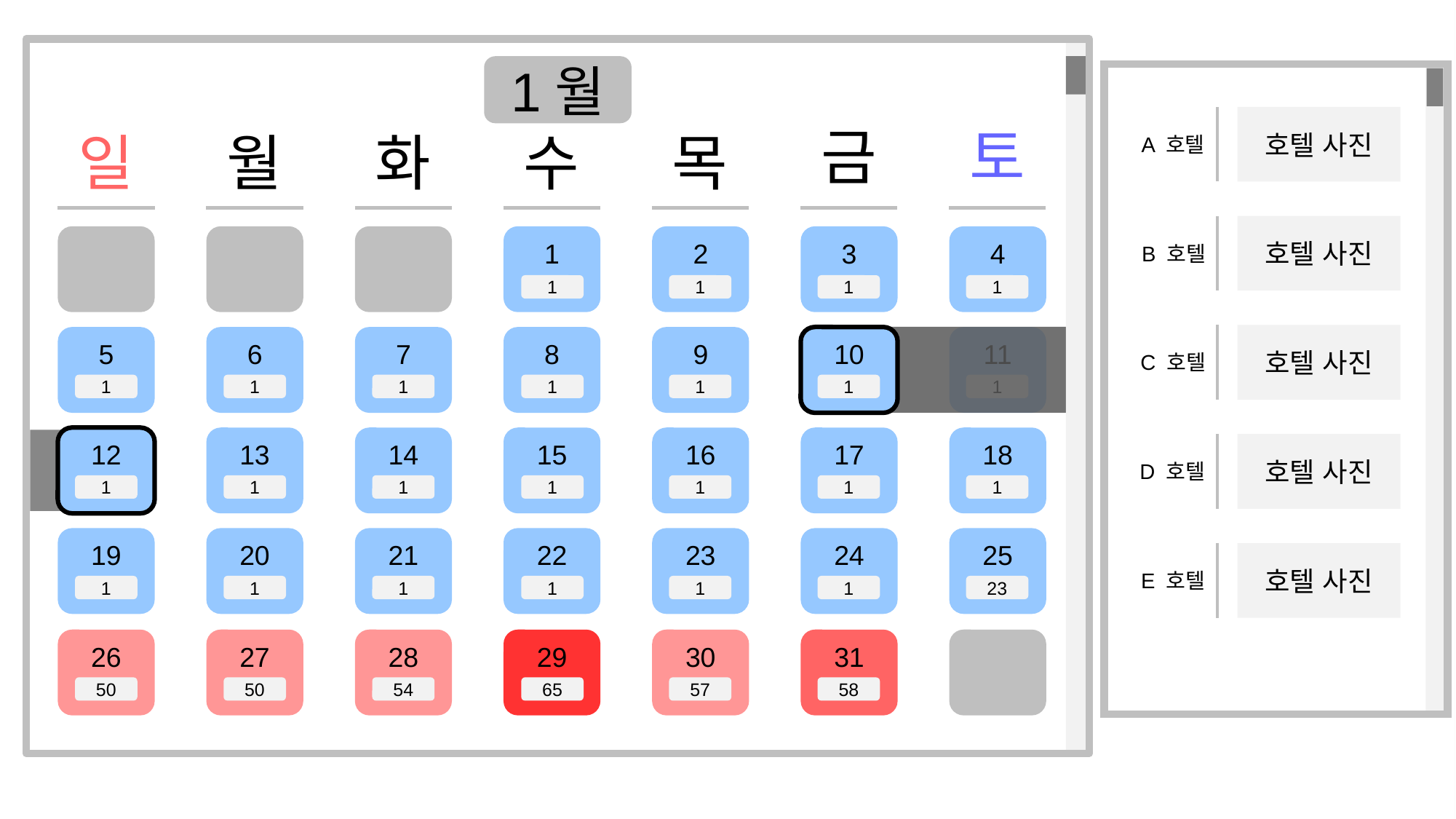

2025. 01.08 기준
날짜를 선택 후 이후 날짜를
선택하면 기간이 선택되고
해당 기간에 예약 가능한
호텔 리스트가 나온다.

1월

호텔 사진
A 호텔
금
토
일
월
화
수
목
호텔 사진
B 호텔

1

2

3

4

1
1
1
1
호텔 사진
C 호텔

5

6

7

8

9

10

11

1
1
1
1
1
1
1
12

13

14

15

16

17

18

호텔 사진
D 호텔
1
1
1
1
1
1
1
19

20

21

22

23

24

25

호텔 사진
E 호텔
1
1
1
1
1
1
23
26

27

28

29

30

31

50
50
54
65
57
58